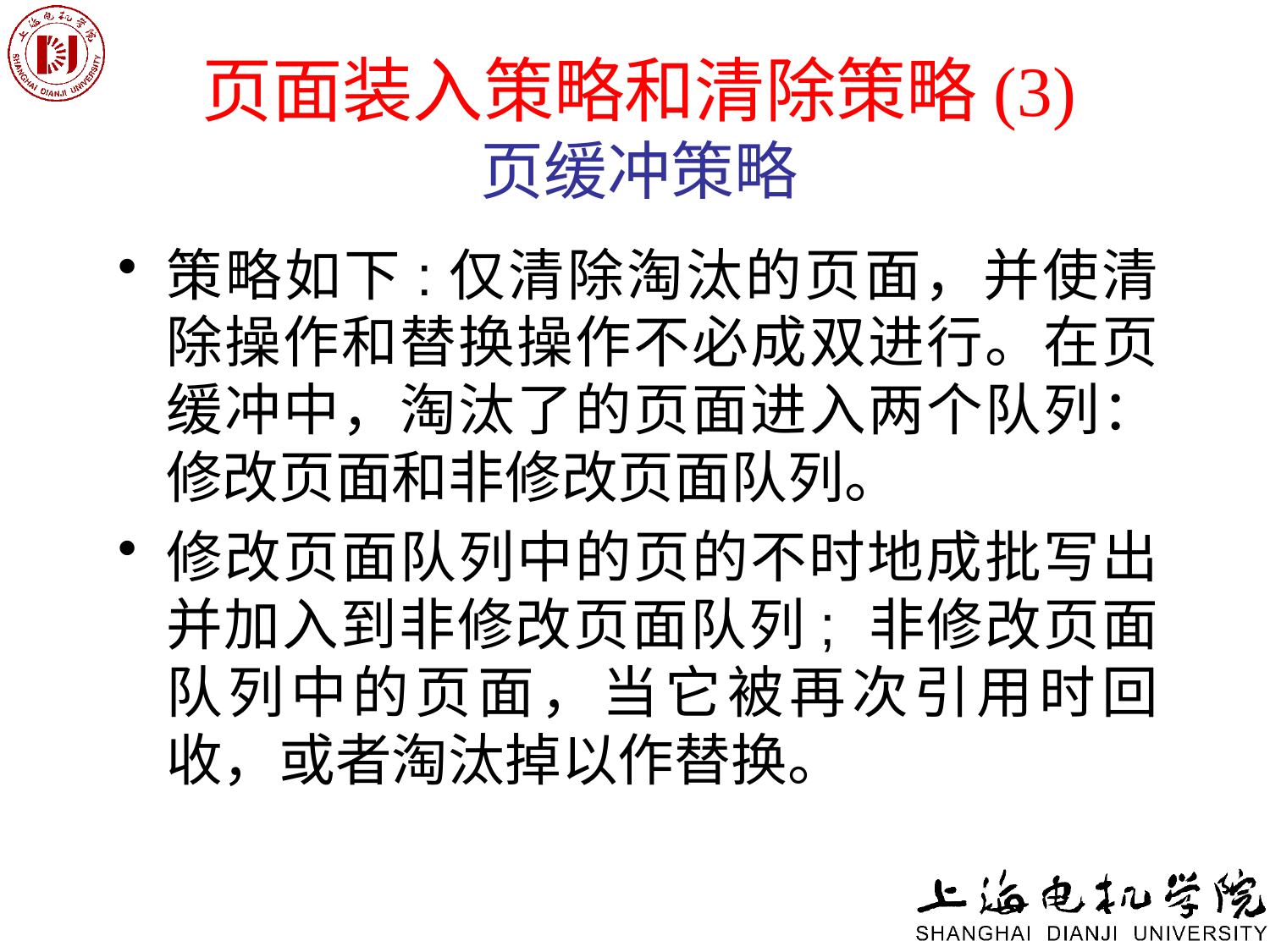

# 页面装入策略和清除策略(3) 页缓冲策略
策略如下:仅清除淘汰的页面，并使清除操作和替换操作不必成双进行。在页缓冲中，淘汰了的页面进入两个队列：修改页面和非修改页面队列。
修改页面队列中的页的不时地成批写出并加入到非修改页面队列; 非修改页面队列中的页面，当它被再次引用时回收，或者淘汰掉以作替换。